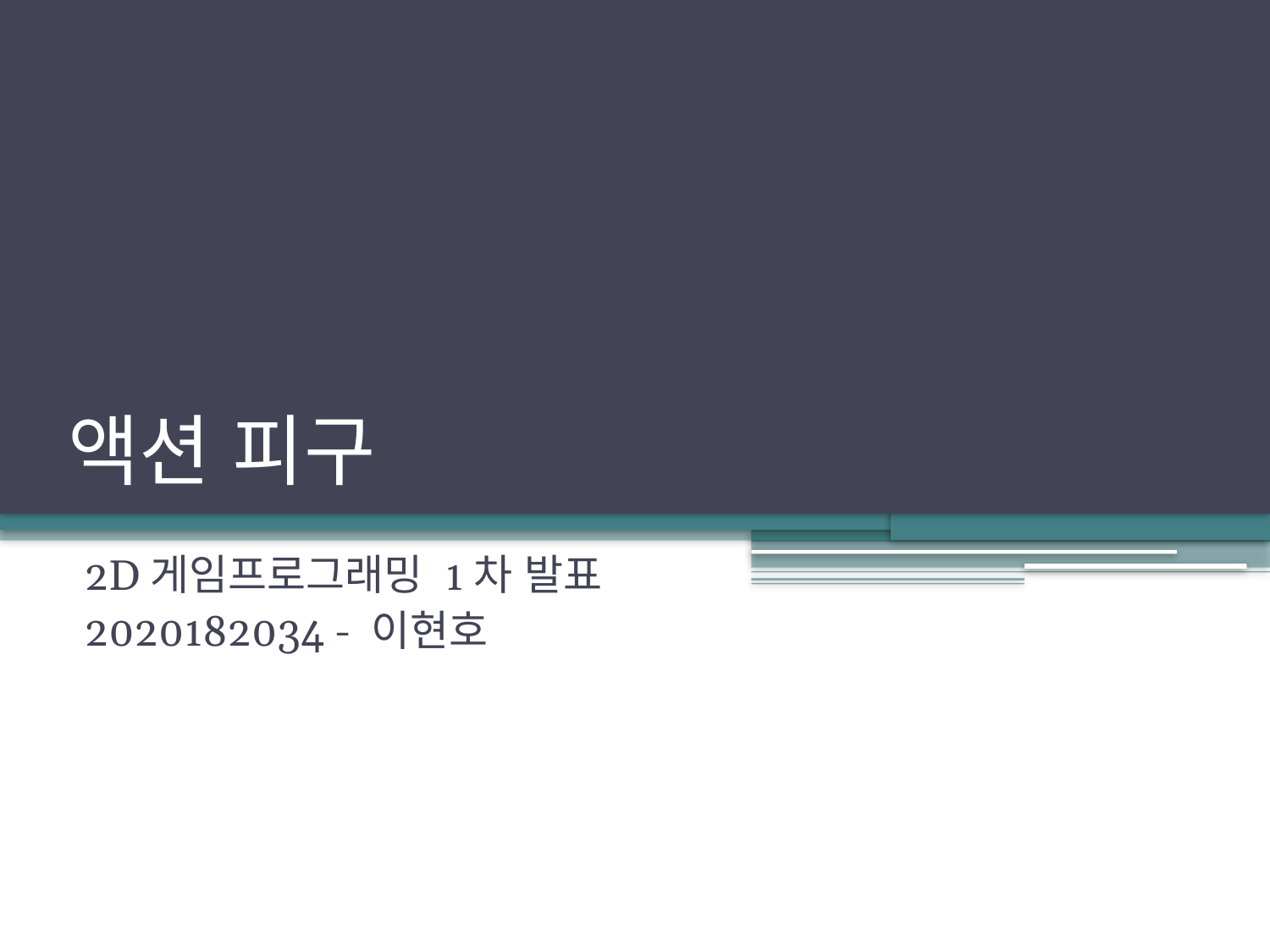

# 액션 피구
2D게임프로그래밍 1차 발표
2020182034 - 이현호